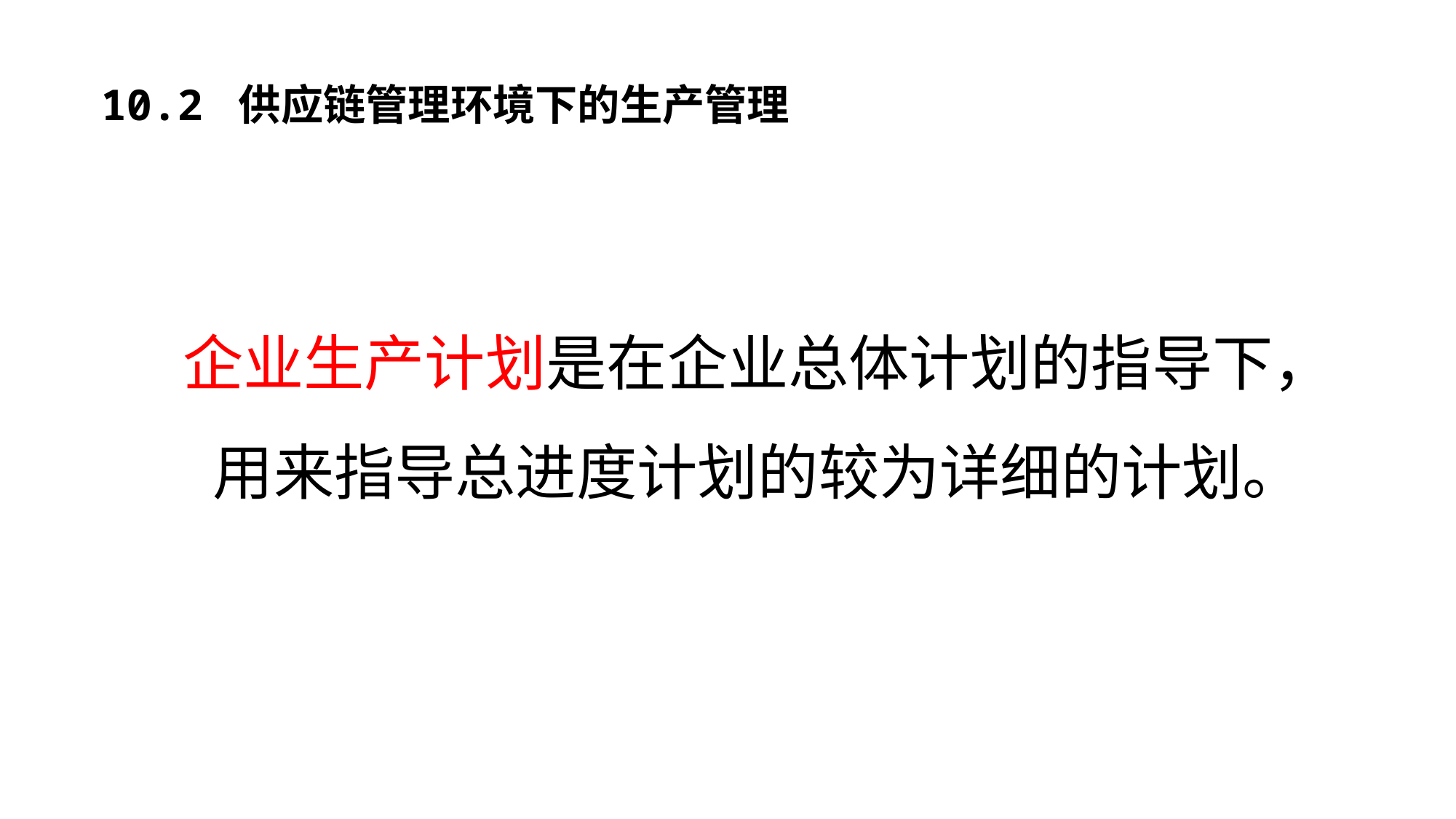

10.2 供应链管理环境下的生产管理
企业生产计划是在企业总体计划的指导下，用来指导总进度计划的较为详细的计划。